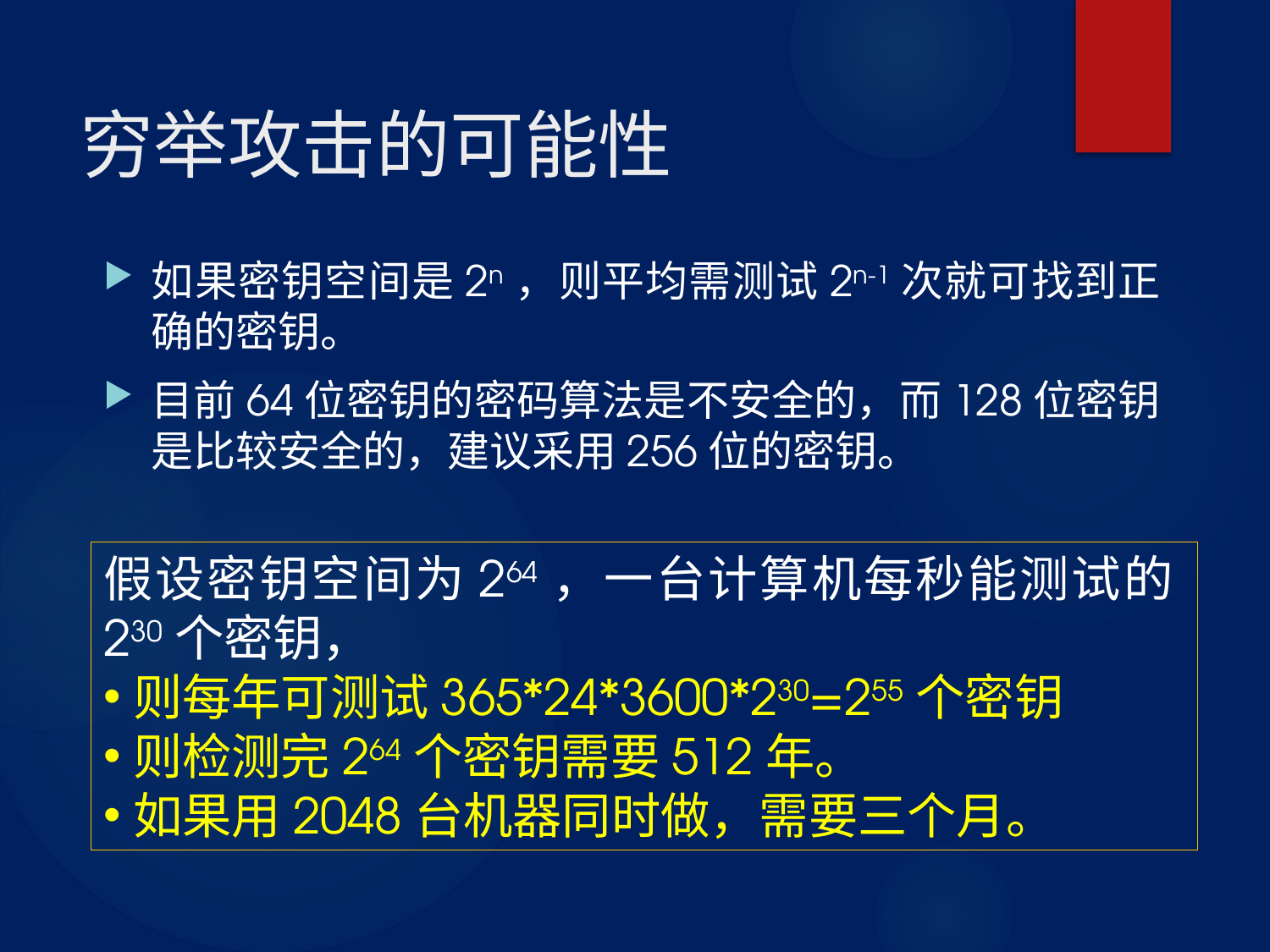

# 穷举攻击的可能性
如果密钥空间是2n，则平均需测试2n-1次就可找到正确的密钥。
目前64位密钥的密码算法是不安全的，而128位密钥是比较安全的，建议采用256位的密钥。
假设密钥空间为264，一台计算机每秒能测试的230个密钥，
则每年可测试365*24*3600*230=255个密钥
则检测完264个密钥需要512年。
如果用2048台机器同时做，需要三个月。